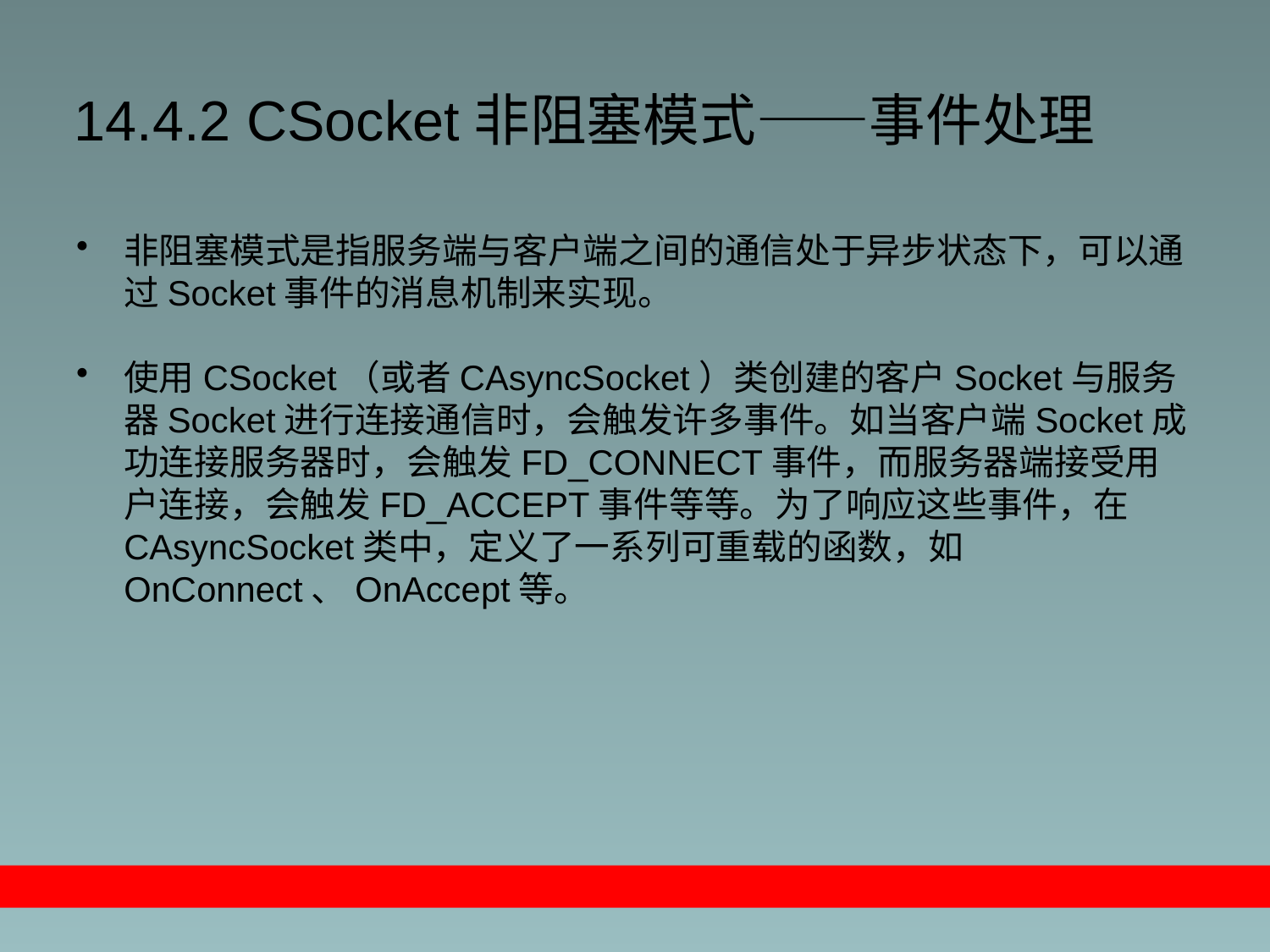

# 14.4.2 CSocket非阻塞模式——事件处理
非阻塞模式是指服务端与客户端之间的通信处于异步状态下，可以通过Socket事件的消息机制来实现。
使用CSocket（或者CAsyncSocket）类创建的客户Socket与服务器Socket进行连接通信时，会触发许多事件。如当客户端Socket成功连接服务器时，会触发FD_CONNECT事件，而服务器端接受用户连接，会触发FD_ACCEPT事件等等。为了响应这些事件，在CAsyncSocket类中，定义了一系列可重载的函数，如OnConnect、OnAccept等。